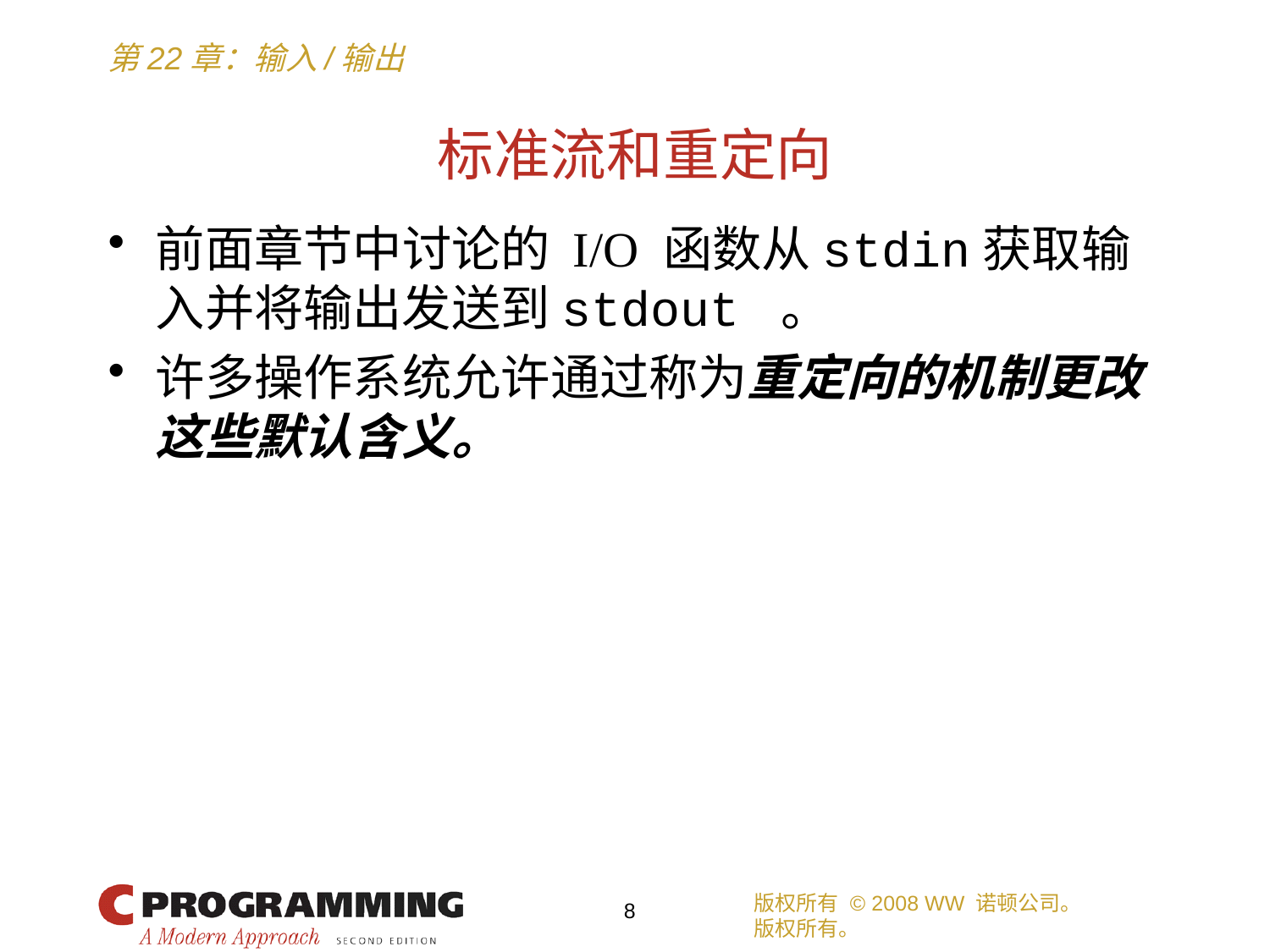

# 标准流和重定向
前面章节中讨论的 I/O 函数从stdin获取输入并将输出发送到stdout 。
许多操作系统允许通过称为重定向的机制更改这些默认含义。
版权所有 © 2008 WW 诺顿公司。
版权所有。
8